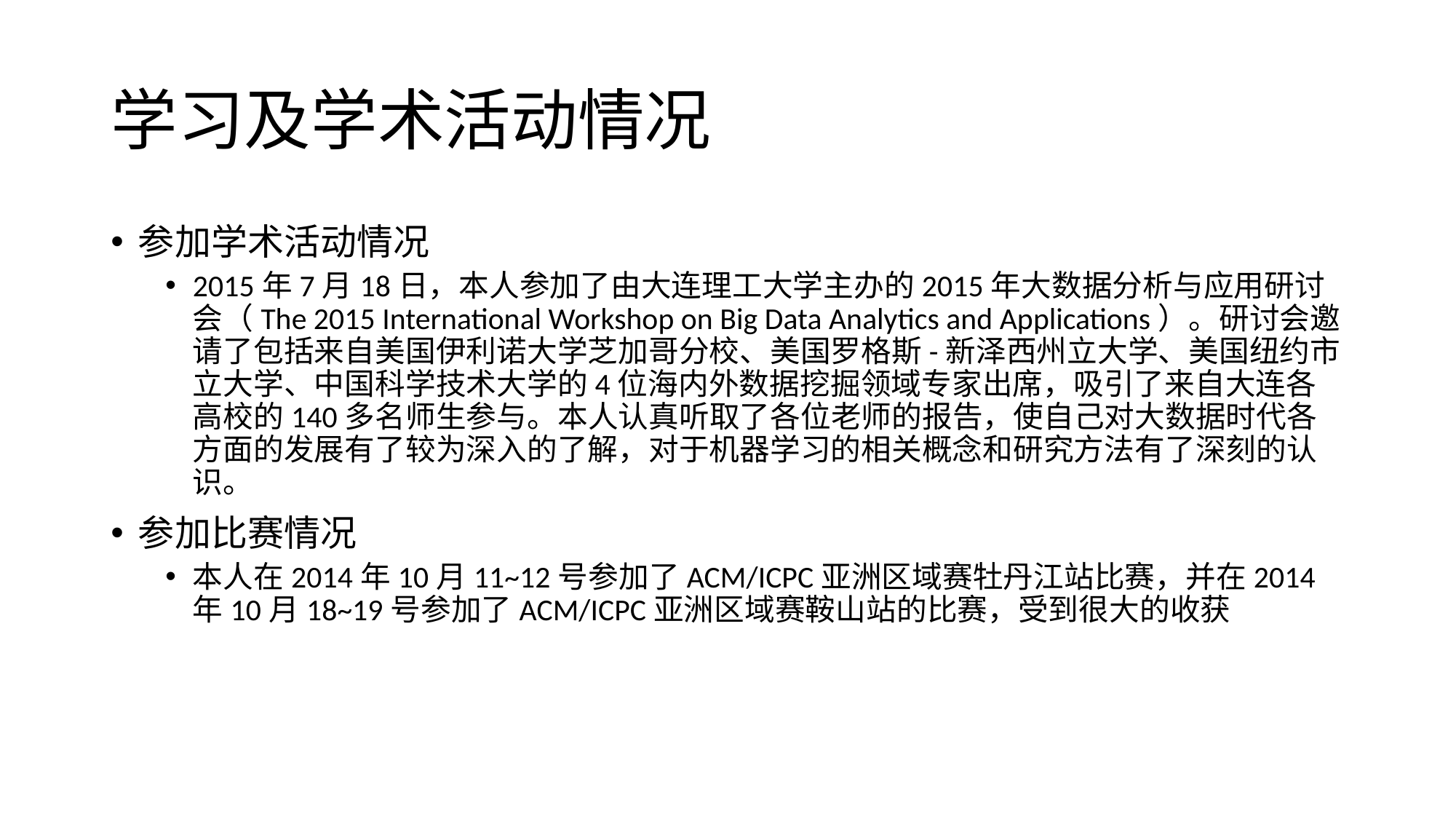

# 学习及学术活动情况
参加学术活动情况
2015年7月18日，本人参加了由大连理工大学主办的2015年大数据分析与应用研讨会（The 2015 International Workshop on Big Data Analytics and Applications）。研讨会邀请了包括来自美国伊利诺大学芝加哥分校、美国罗格斯-新泽西州立大学、美国纽约市立大学、中国科学技术大学的4位海内外数据挖掘领域专家出席，吸引了来自大连各高校的140多名师生参与。本人认真听取了各位老师的报告，使自己对大数据时代各方面的发展有了较为深入的了解，对于机器学习的相关概念和研究方法有了深刻的认识。
参加比赛情况
本人在2014年10月11~12号参加了ACM/ICPC亚洲区域赛牡丹江站比赛，并在2014年10月18~19号参加了ACM/ICPC亚洲区域赛鞍山站的比赛，受到很大的收获